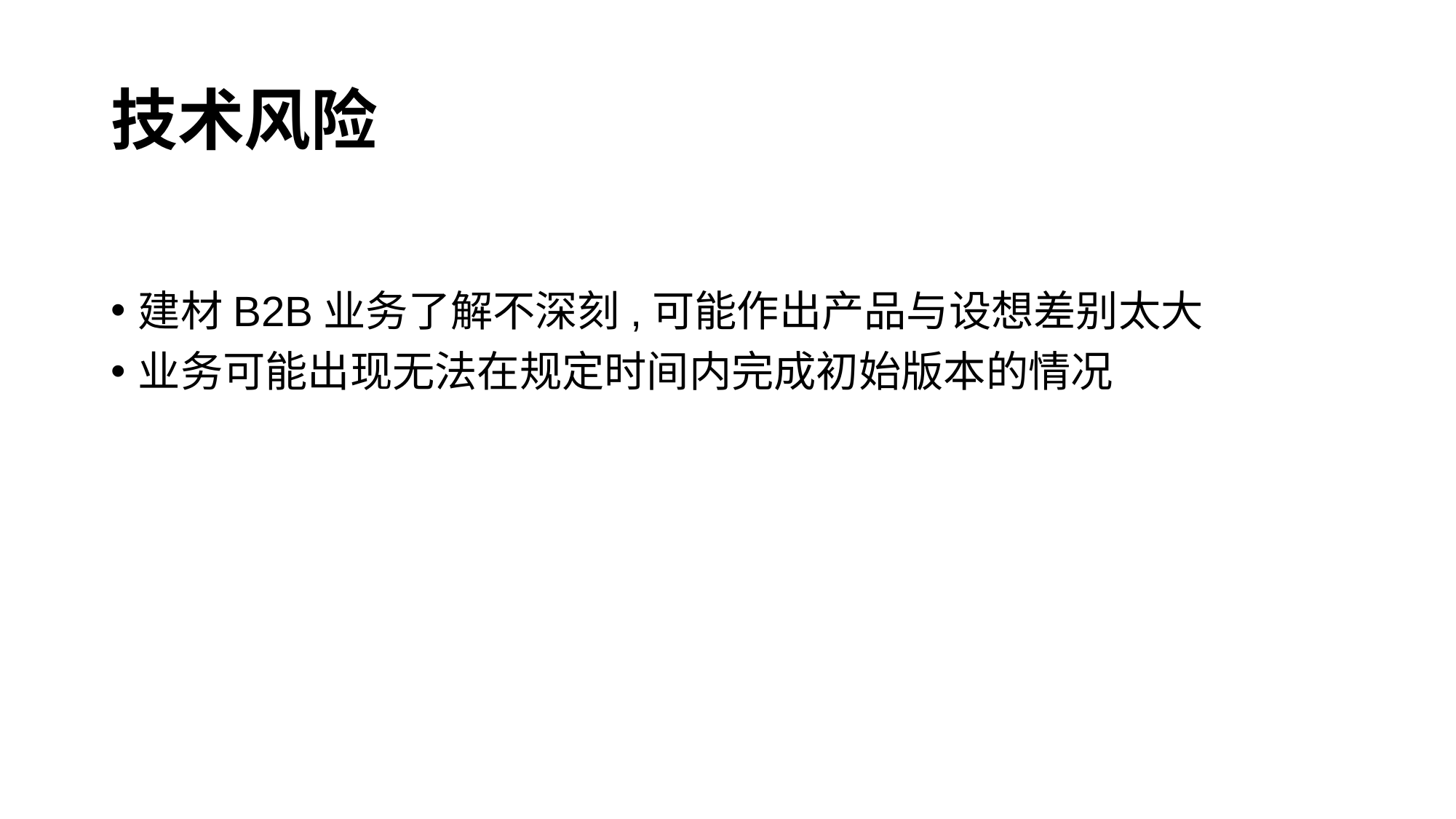

# 技术风险

建材B2B业务了解不深刻,可能作出产品与设想差别太大
业务可能出现无法在规定时间内完成初始版本的情况